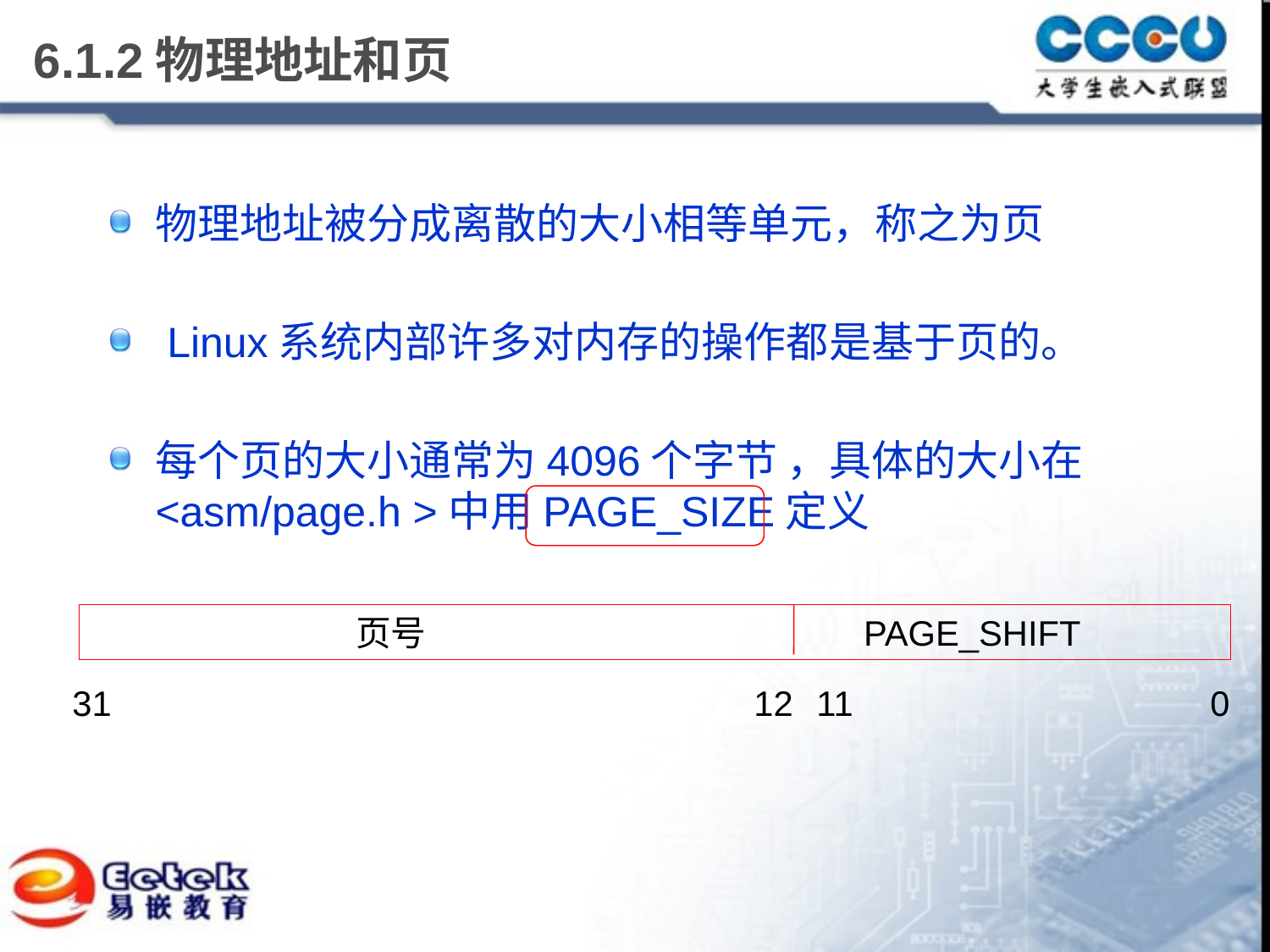

# 6.1.2物理地址和页
物理地址被分成离散的大小相等单元，称之为页

 Linux系统内部许多对内存的操作都是基于页的。

每个页的大小通常为4096个字节 ，具体的大小在<asm/page.h >中用PAGE_SIZE定义

	页号				PAGE_SHIFT
31
12
11
0